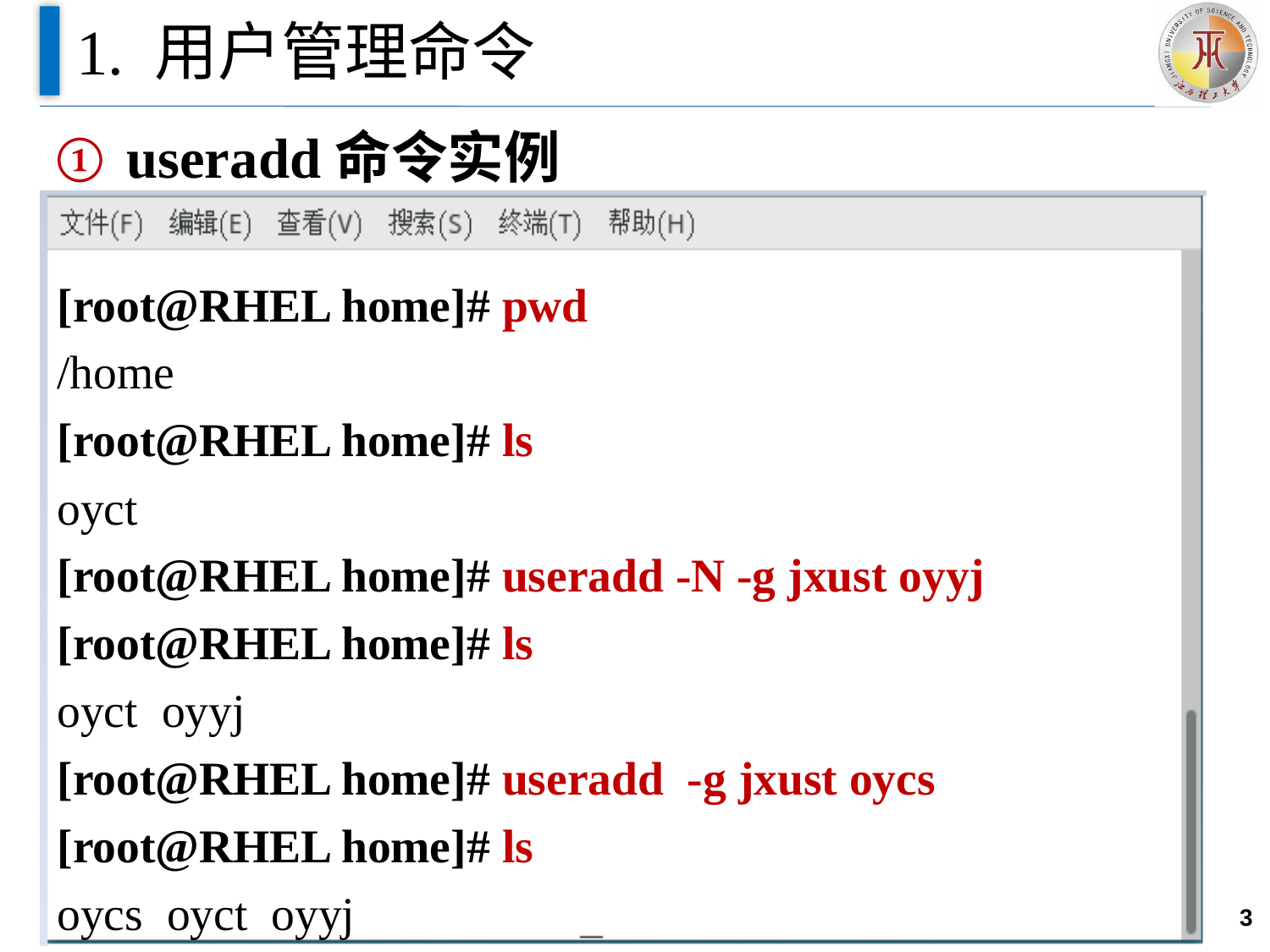

# 1. 用户管理命令
useradd命令实例
[root@RHEL home]# pwd
/home
[root@RHEL home]# ls
oyct
[root@RHEL home]# useradd -N -g jxust oyyj
[root@RHEL home]# ls
oyct  oyyj
[root@RHEL home]# useradd  -g jxust oycs
[root@RHEL home]# ls
oycs  oyct  oyyj
3